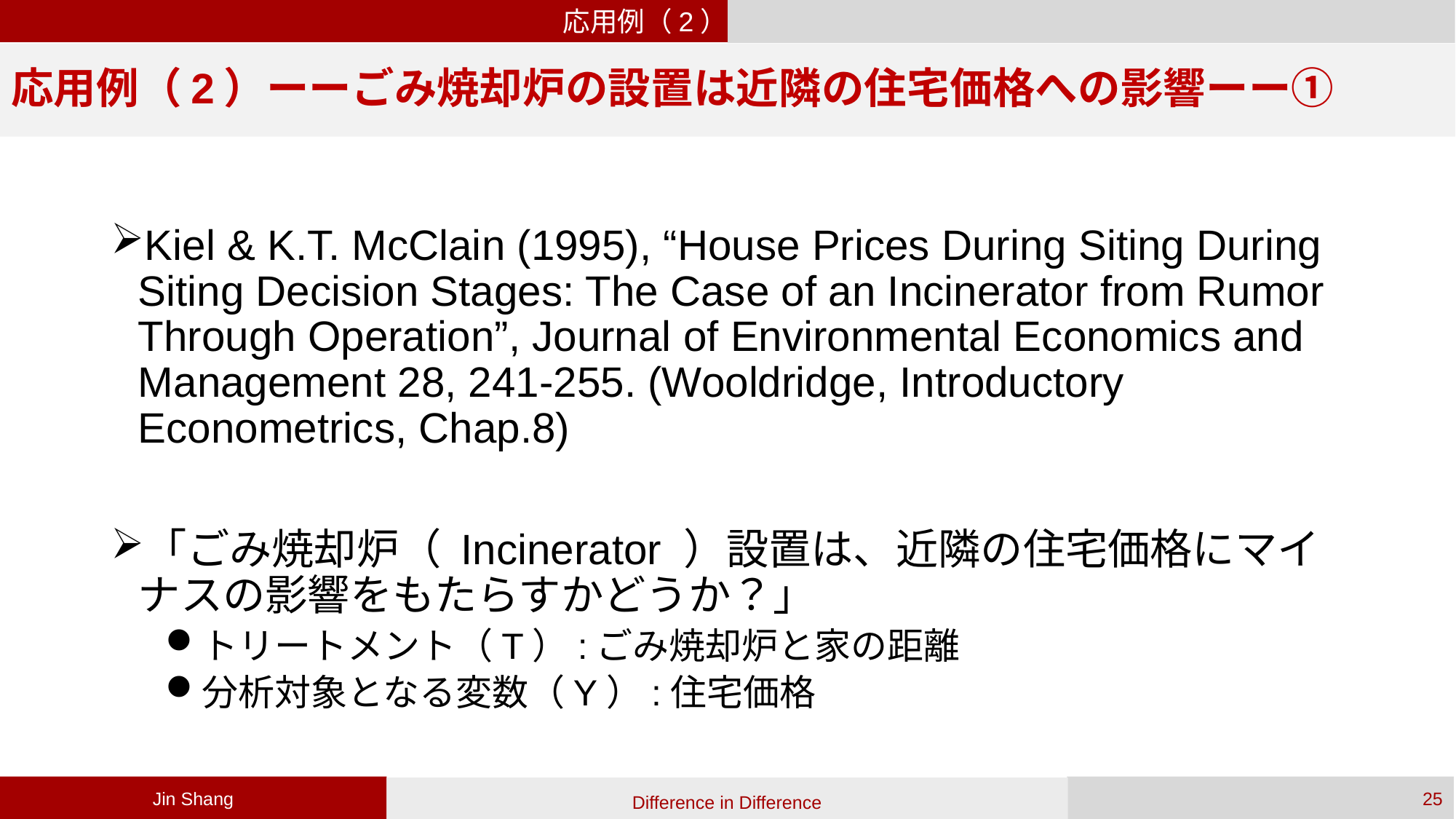

応用例（2）
# 応用例（2）ーーごみ焼却炉の設置は近隣の住宅価格への影響ーー①
Kiel & K.T. McClain (1995), “House Prices During Siting During Siting Decision Stages: The Case of an Incinerator from Rumor Through Operation”, Journal of Environmental Economics and Management 28, 241-255. (Wooldridge, Introductory Econometrics, Chap.8)

「ごみ焼却炉（ Incinerator ）設置は、近隣の住宅価格にマイナスの影響をもたらすかどうか？」
トリートメント（T）:ごみ焼却炉と家の距離
分析対象となる変数（Y）:住宅価格
Jin Shang
25
Difference in Difference